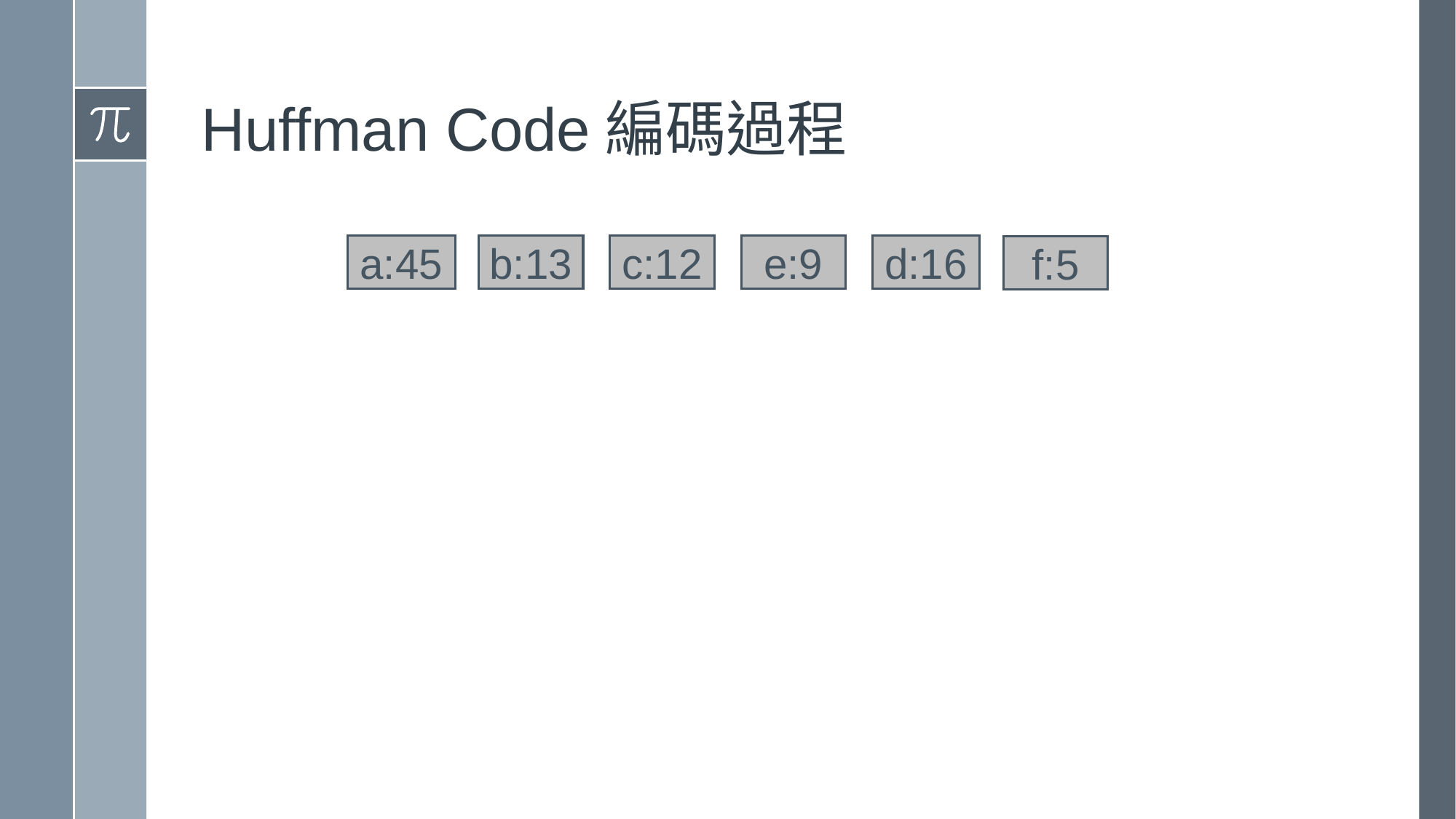

# Huffman Code編碼過程
a:45
b:13
c:12
e:9
d:16
f:5